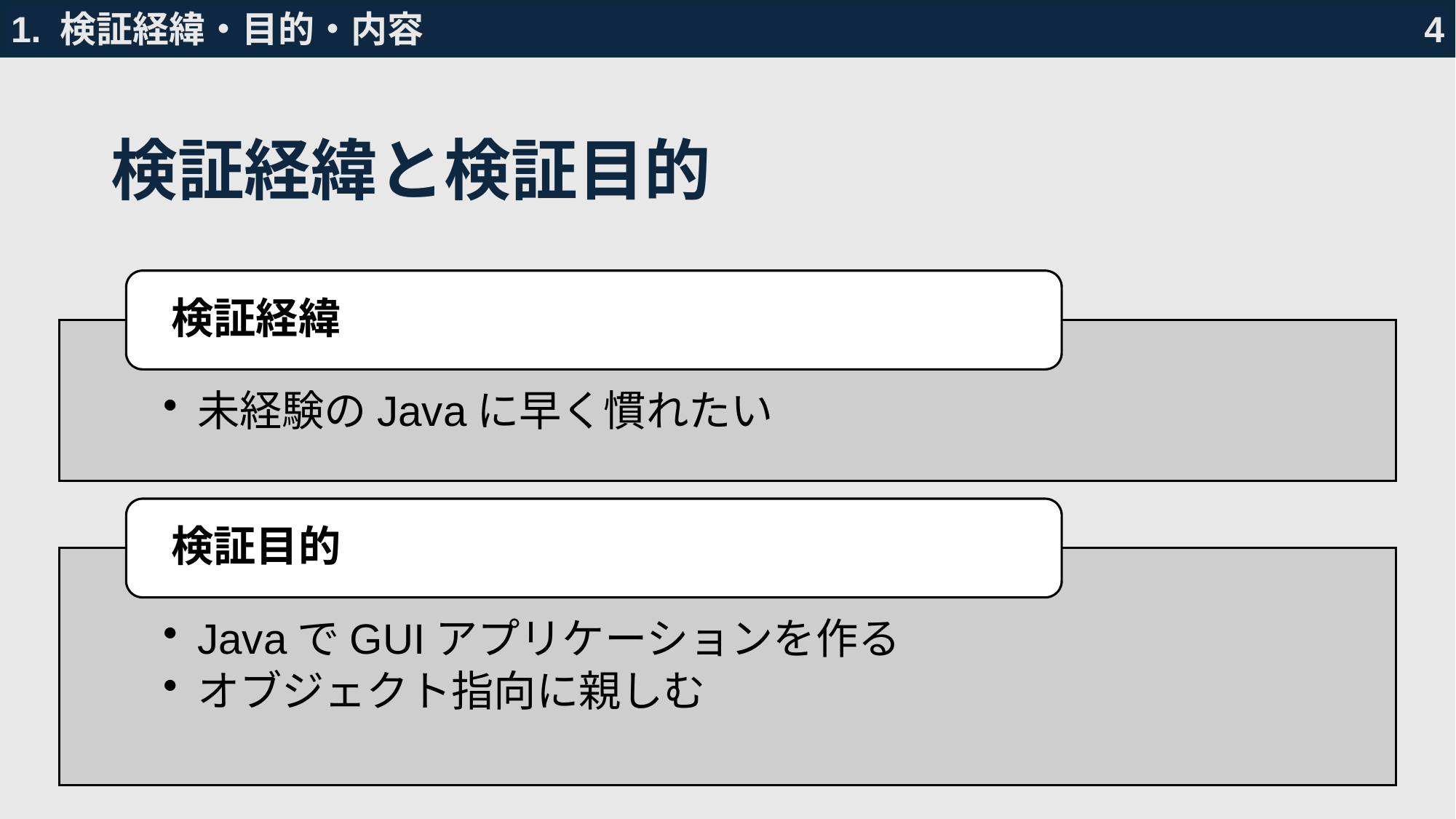

4
1. 検証経緯・目的・内容
# 検証経緯と検証目的
未経験のJavaに早く慣れたい
検証経緯
JavaでGUIアプリケーションを作る
オブジェクト指向に親しむ
検証目的